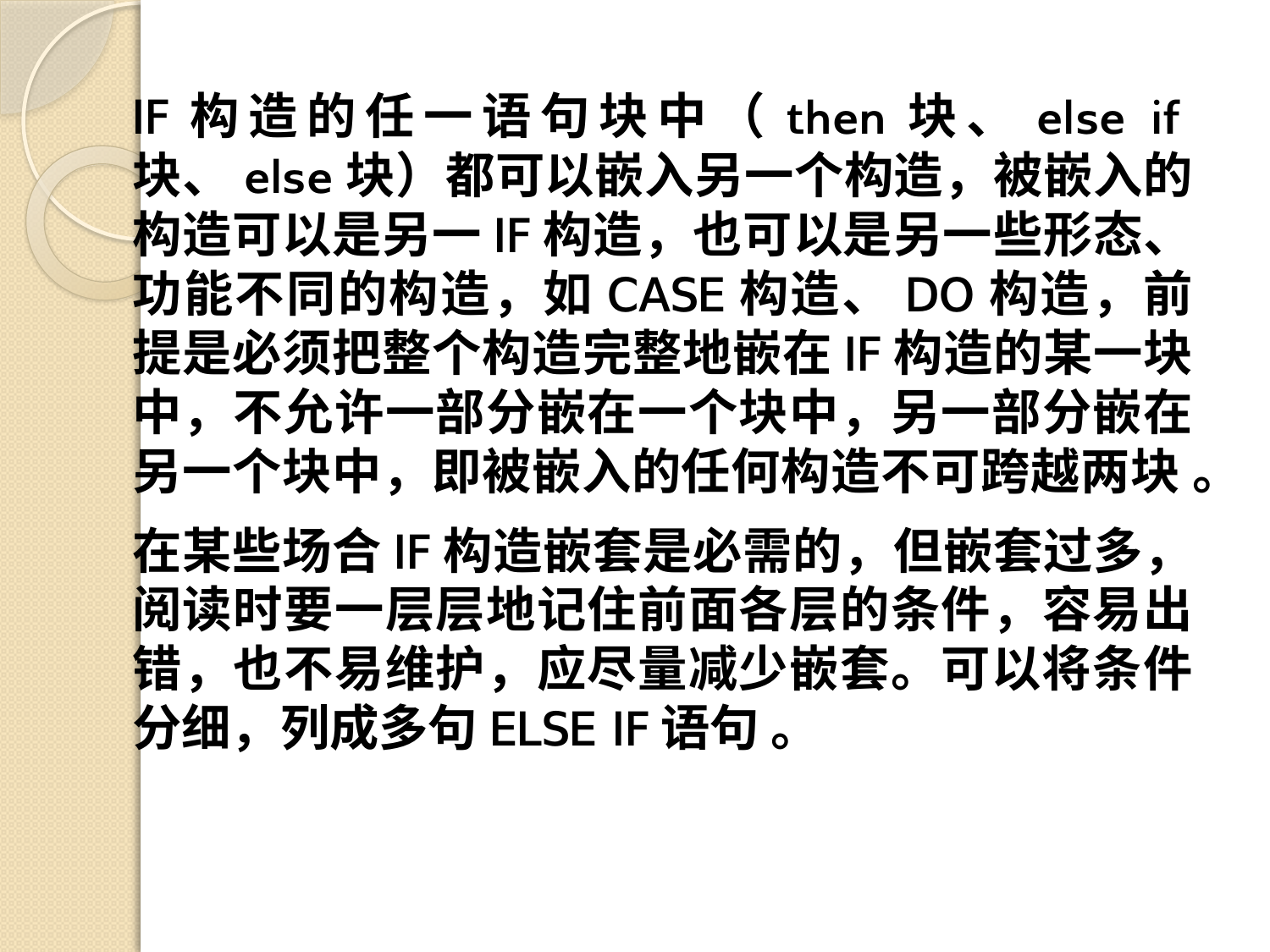

IF构造的任一语句块中（then块、else if块、else块）都可以嵌入另一个构造，被嵌入的构造可以是另一IF构造，也可以是另一些形态、功能不同的构造，如CASE构造、DO构造，前提是必须把整个构造完整地嵌在IF构造的某一块中，不允许一部分嵌在一个块中，另一部分嵌在另一个块中，即被嵌入的任何构造不可跨越两块 。
在某些场合IF构造嵌套是必需的，但嵌套过多，阅读时要一层层地记住前面各层的条件，容易出错，也不易维护，应尽量减少嵌套。可以将条件分细，列成多句ELSE IF语句 。